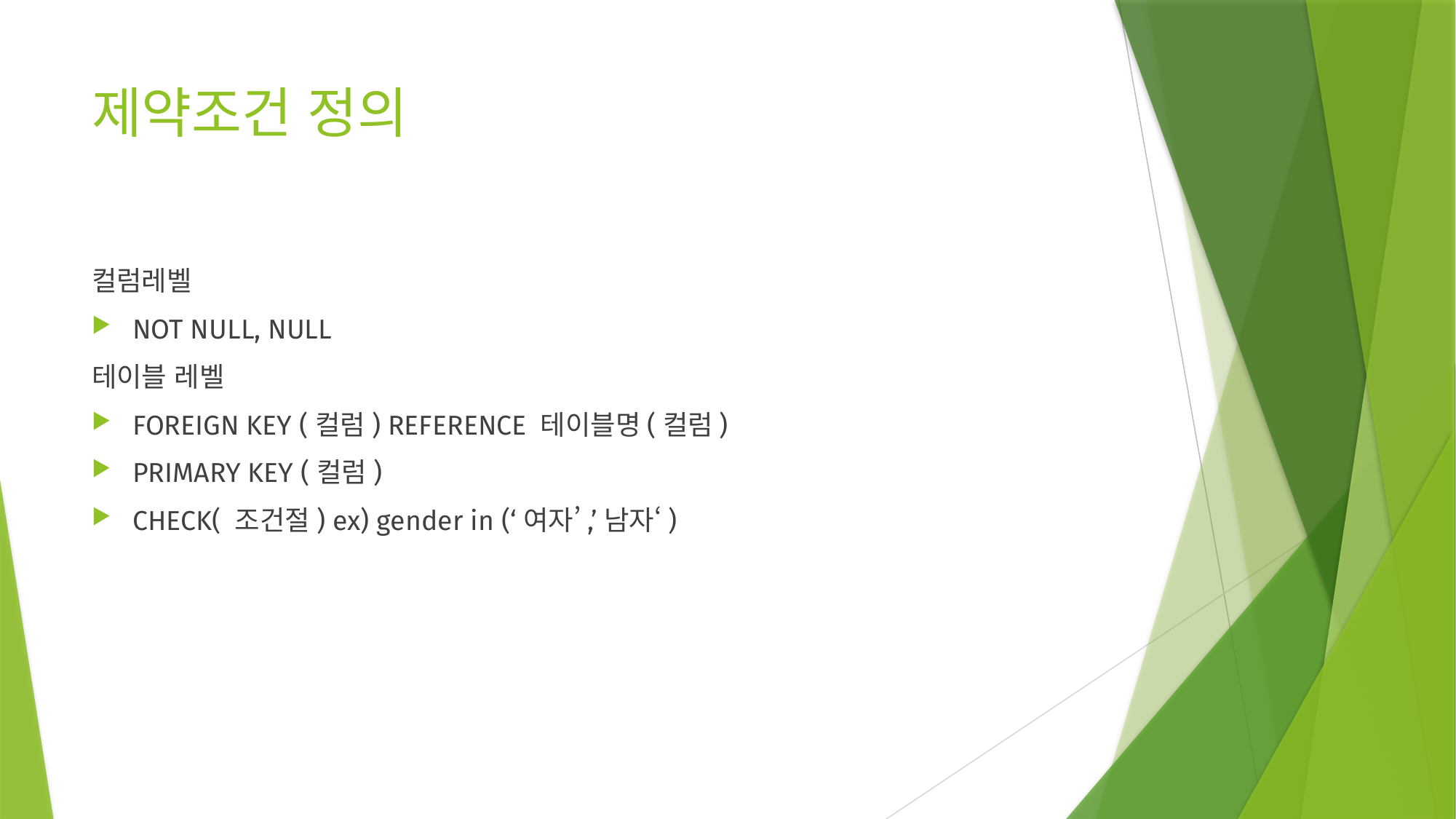

# 제약조건 정의
컬럼레벨
NOT NULL, NULL
테이블 레벨
FOREIGN KEY (컬럼) REFERENCE 테이블명(컬럼)
PRIMARY KEY (컬럼)
CHECK( 조건절) ex) gender in (‘여자’,’남자‘)